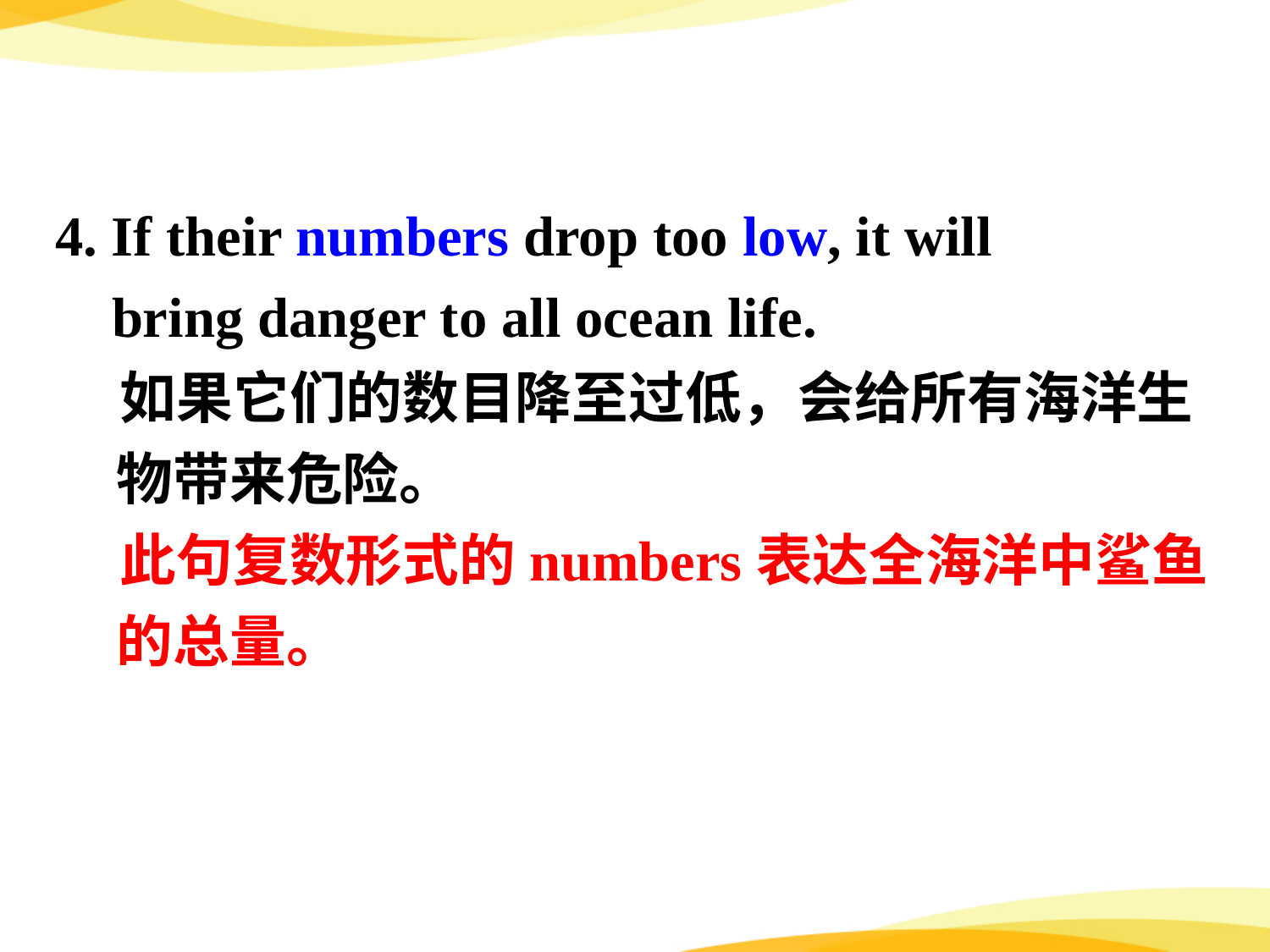

4. If their numbers drop too low, it will
    bring danger to all ocean life.
    如果它们的数目降至过低，会给所有海洋生物带来危险。
    此句复数形式的numbers表达全海洋中鲨鱼的总量。